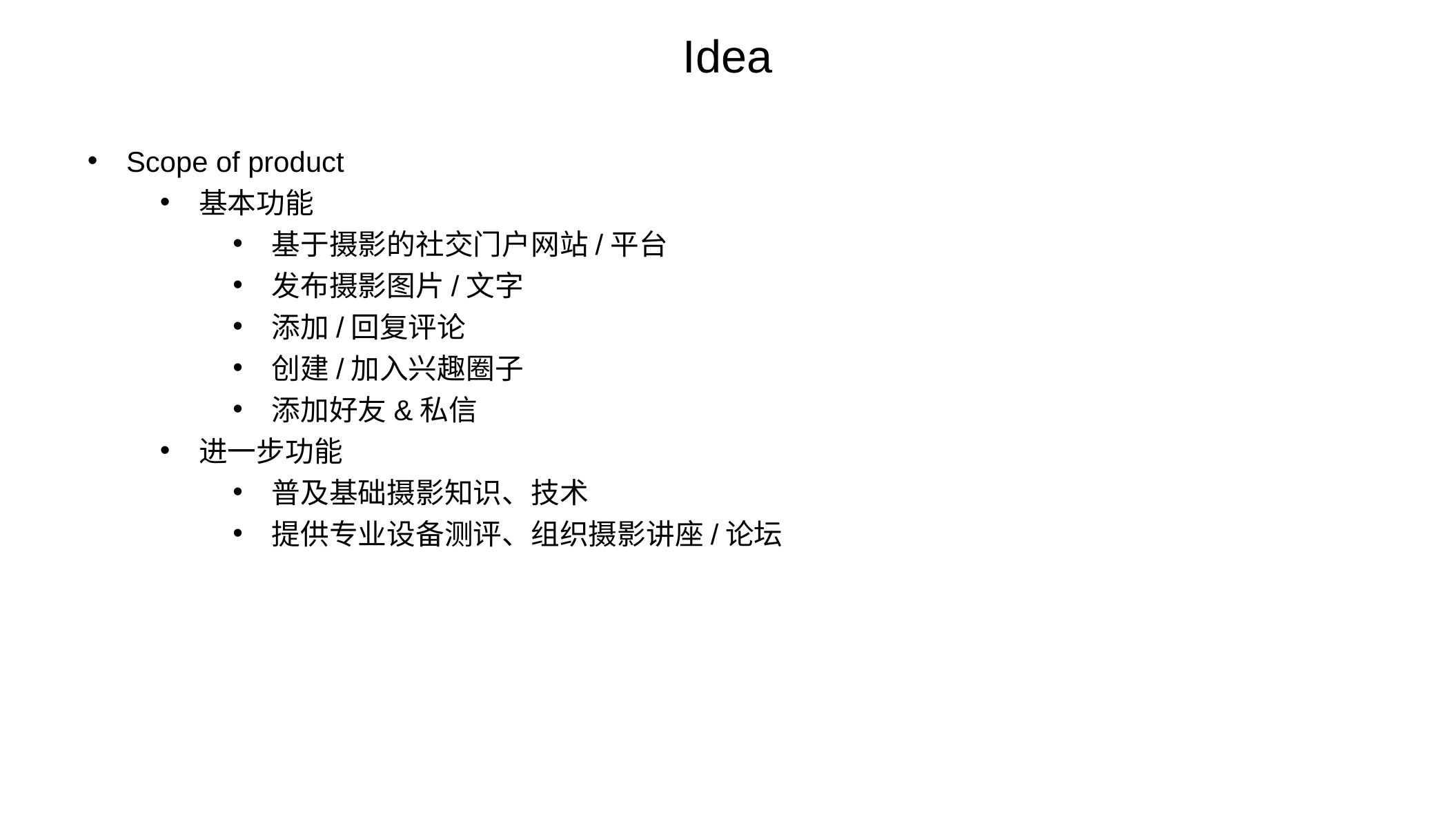

Idea
Scope of product
基本功能
基于摄影的社交门户网站/平台
发布摄影图片/文字
添加/回复评论
创建/加入兴趣圈子
添加好友&私信
进一步功能
普及基础摄影知识、技术
提供专业设备测评、组织摄影讲座/论坛